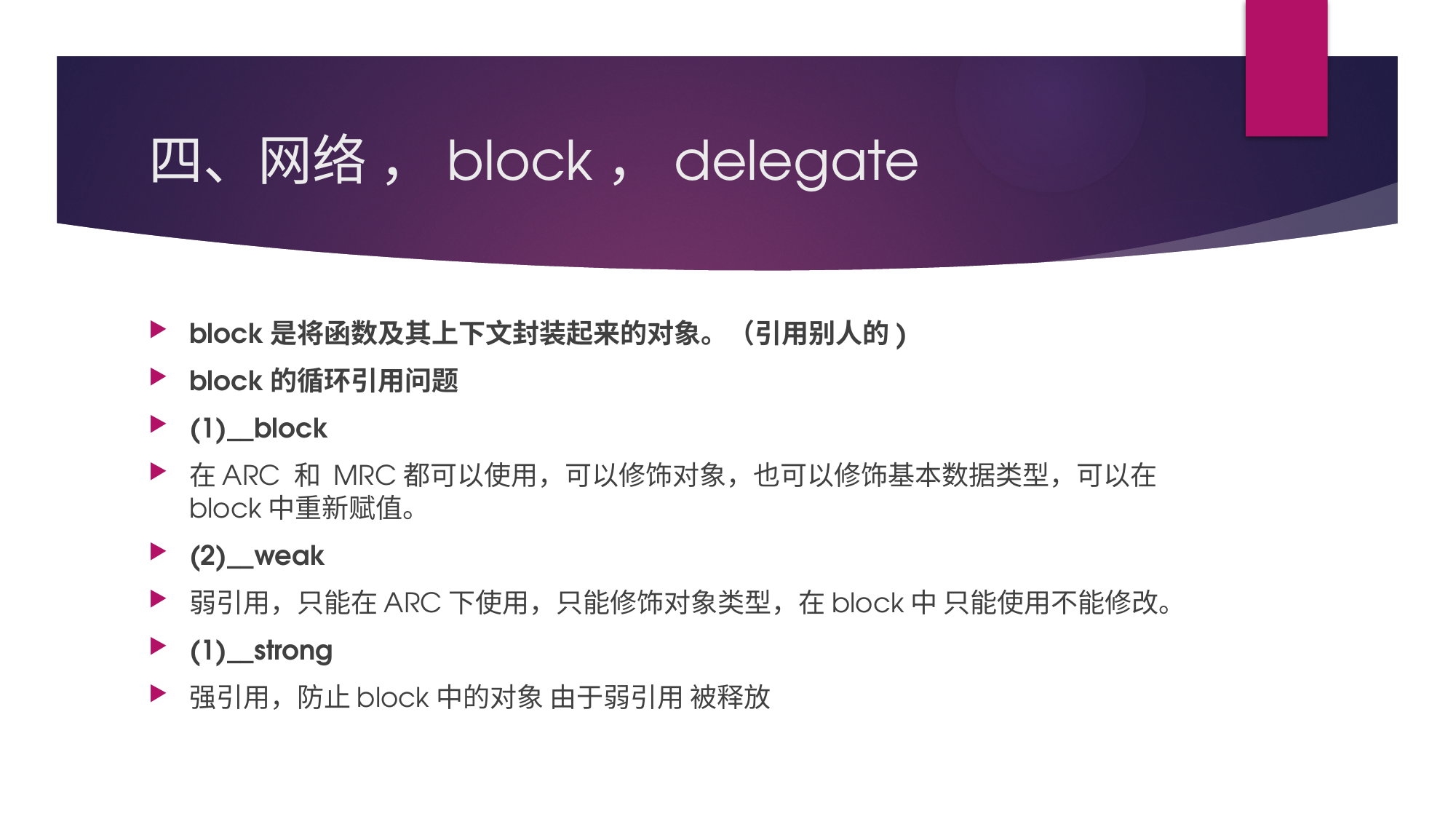

# 四、网络 ，block，delegate
block是将函数及其上下文封装起来的对象。（引用别人的)
block的循环引用问题
(1)__block
在ARC 和 MRC都可以使用，可以修饰对象，也可以修饰基本数据类型，可以在block中重新赋值。
(2)__weak
弱引用，只能在ARC下使用，只能修饰对象类型，在block中 只能使用不能修改。
(1)__strong
强引用，防止block中的对象 由于弱引用 被释放